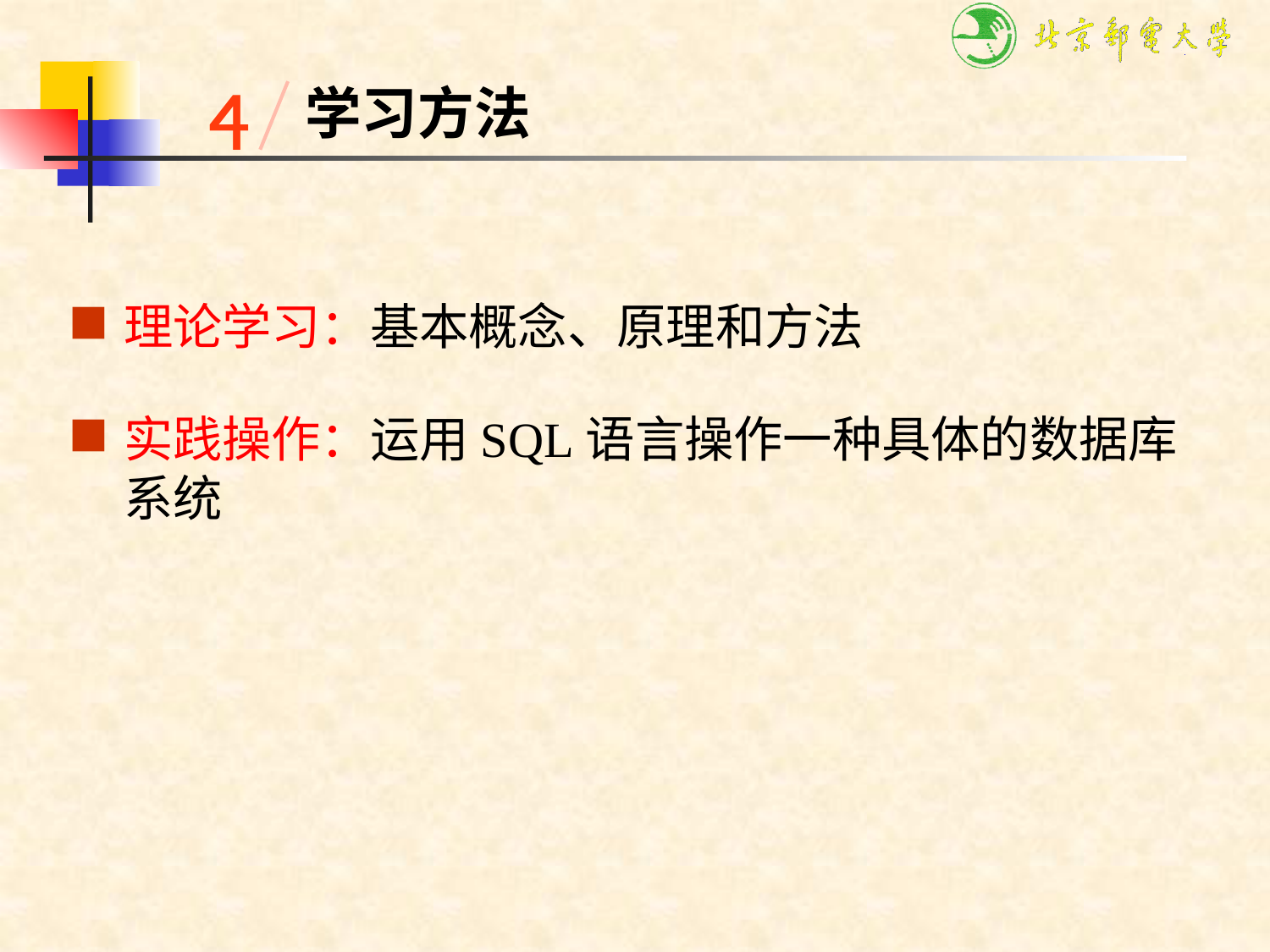

4
学习方法
理论学习：基本概念、原理和方法
实践操作：运用SQL语言操作一种具体的数据库系统

8